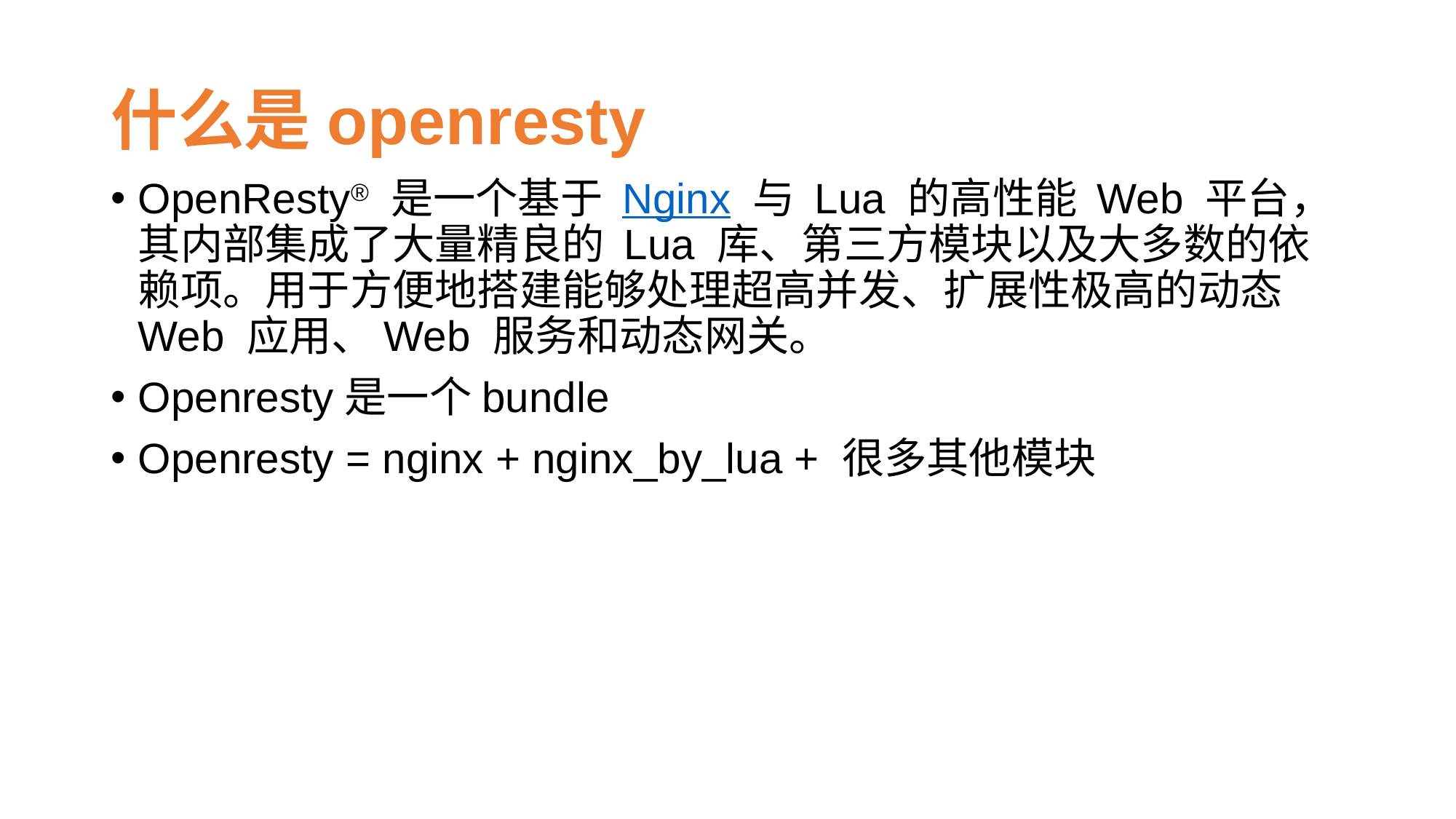

# 什么是openresty
OpenResty® 是一个基于 Nginx 与 Lua 的高性能 Web 平台，其内部集成了大量精良的 Lua 库、第三方模块以及大多数的依赖项。用于方便地搭建能够处理超高并发、扩展性极高的动态 Web 应用、Web 服务和动态网关。
Openresty是一个bundle
Openresty = nginx + nginx_by_lua + 很多其他模块